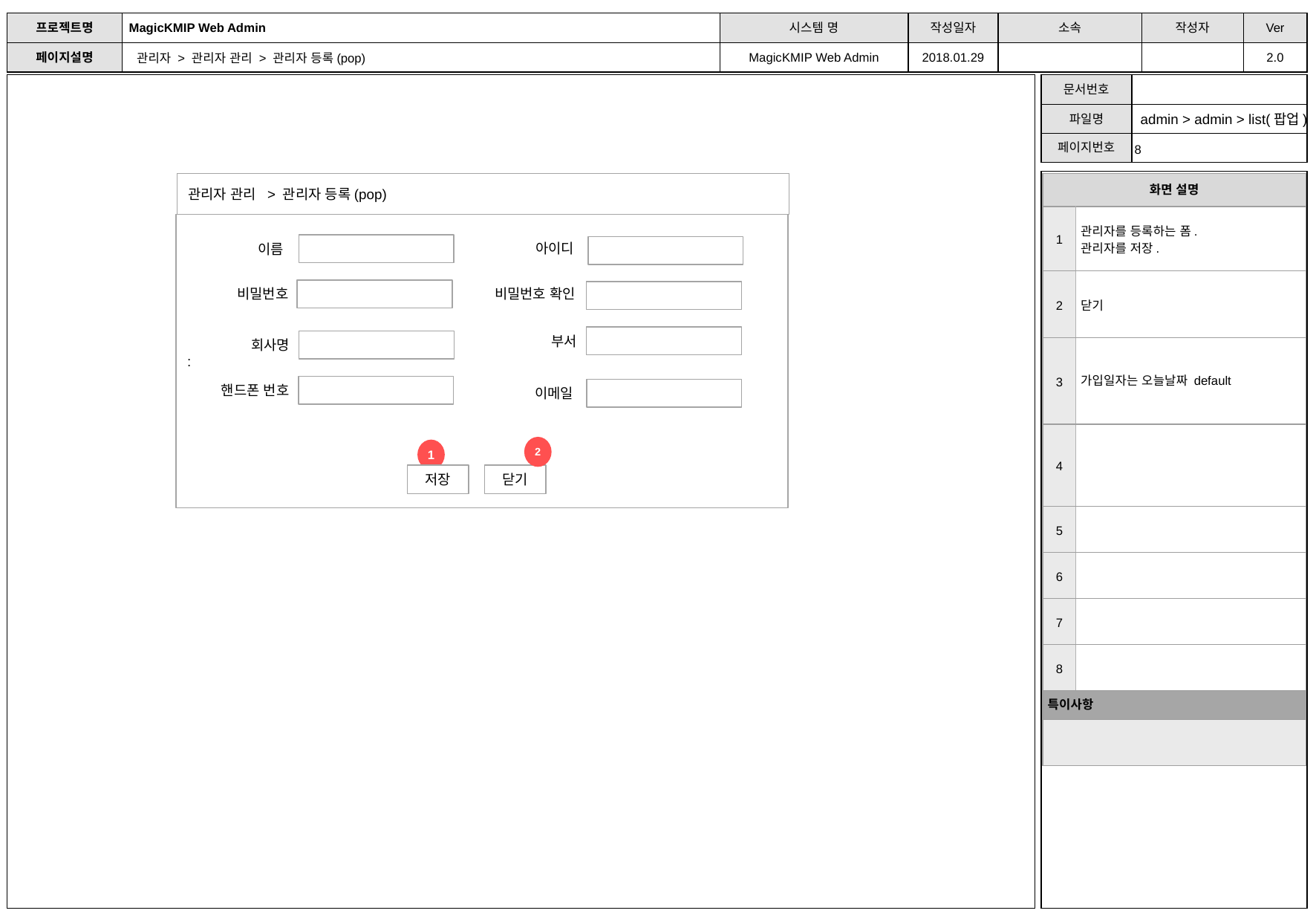

관리자 > 관리자 관리 > 관리자 등록(pop)

admin > admin > list(팝업)
관리자 관리  > 관리자 등록(pop)
| 화면 설명 |  |
| --- | --- |
| 1 | 관리자를 등록하는 폼. 관리자를 저장. |
| 2 | 닫기 |
| 3 | 가입일자는 오늘날짜 default |
| 4 |  |
| 5 |  |
| 6 |  |
| 7 |  |
| 8 |  |
| 특이사항 |  |
|  |  |
:

아이디
이름

비밀번호 확인
비밀번호

부서
회사명

핸드폰 번호
이메일
2
1
저장
닫기